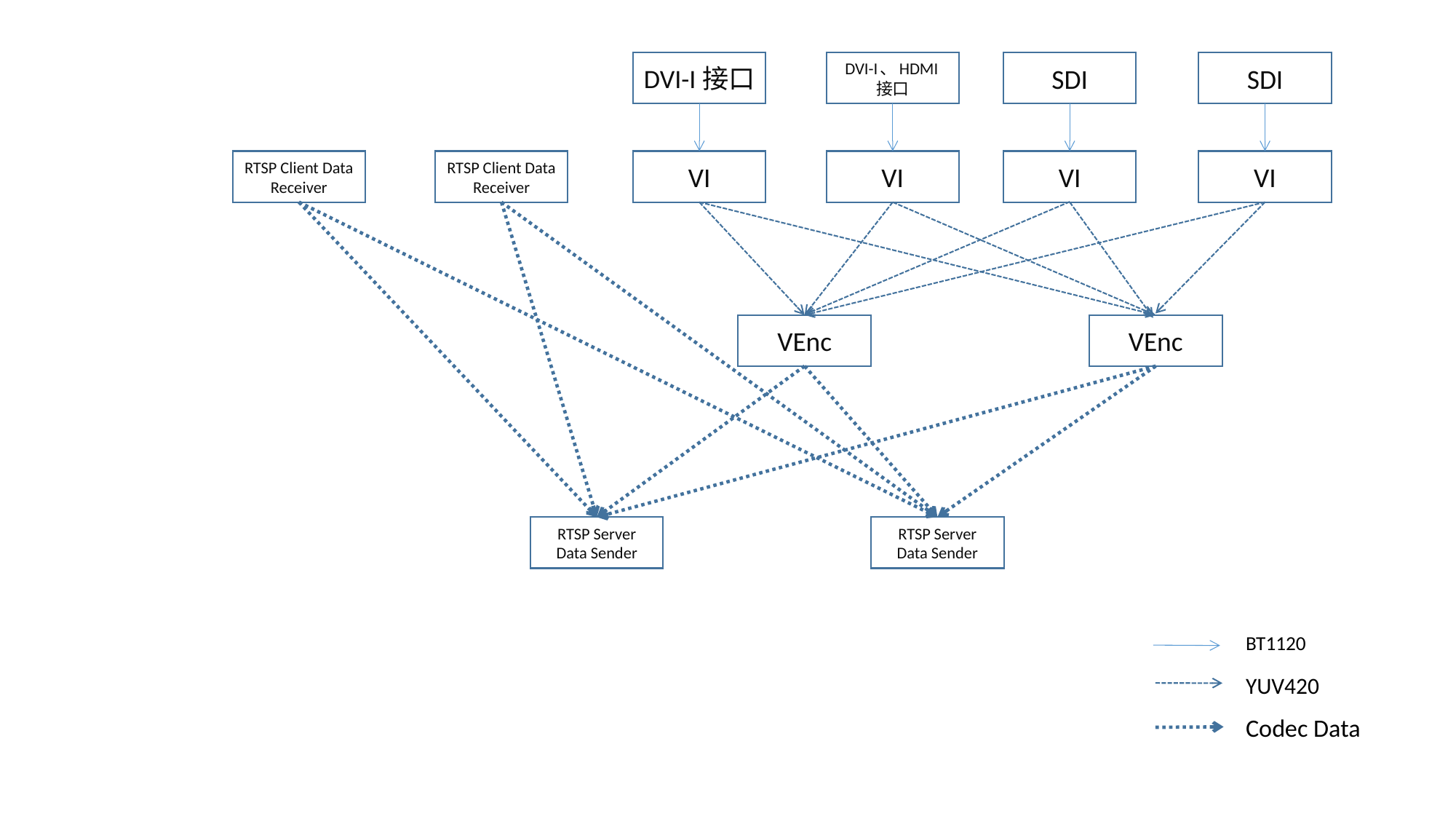

DVI-I接口
DVI-I、HDMI接口
SDI
SDI
RTSP Client Data Receiver
RTSP Client Data Receiver
VI
VI
VI
VI
VEnc
VEnc
RTSP Server Data Sender
RTSP Server Data Sender
BT1120
YUV420
Codec Data